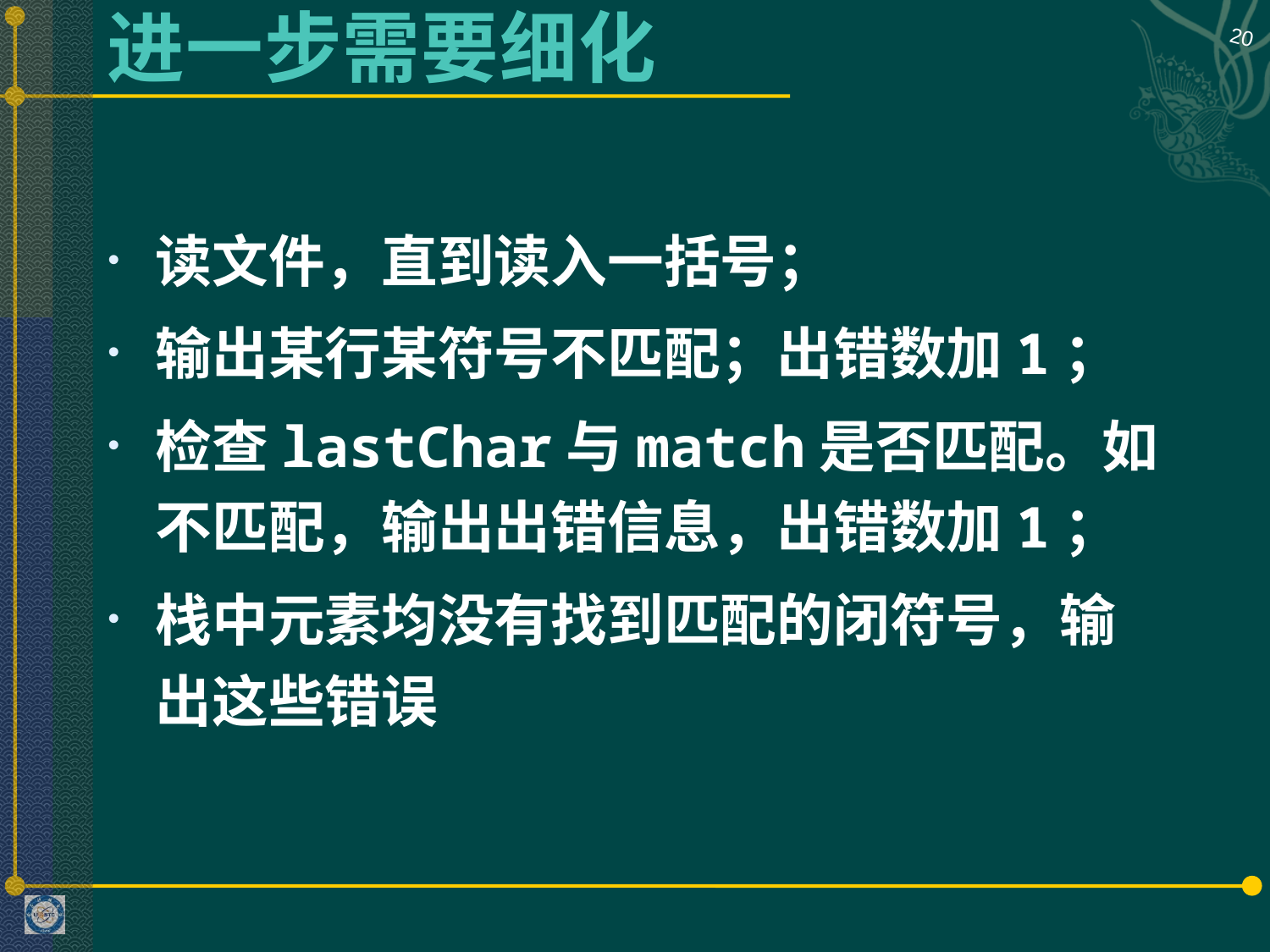

# 进一步需要细化
20
读文件，直到读入一括号；
输出某行某符号不匹配；出错数加1；
检查lastChar与match是否匹配。如不匹配，输出出错信息，出错数加1；
栈中元素均没有找到匹配的闭符号，输出这些错误